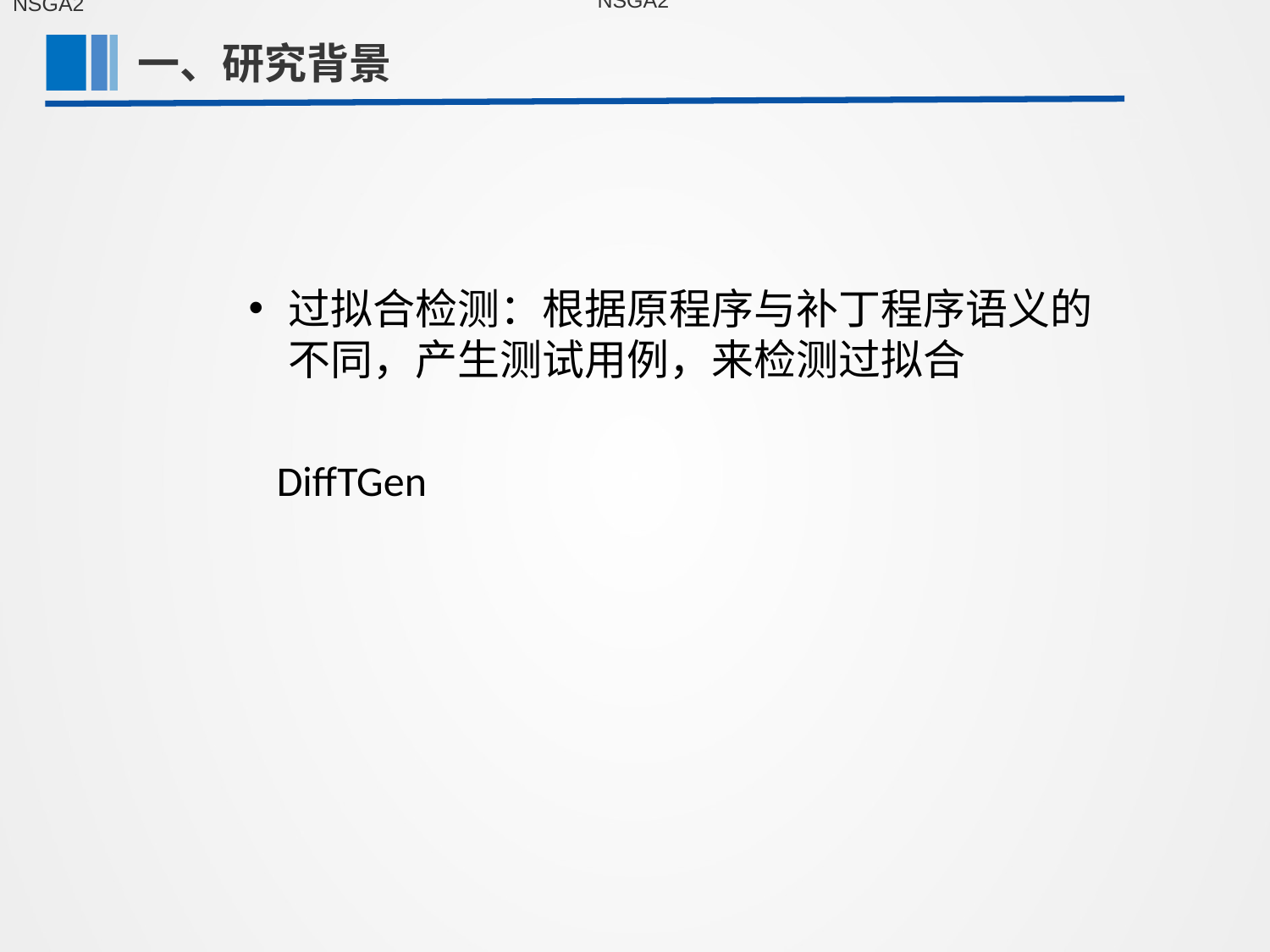

NSGA2
NSGA2
一、研究背景

第一部分
过拟合检测：根据原程序与补丁程序语义的不同，产生测试用例，来检测过拟合
DiffTGen